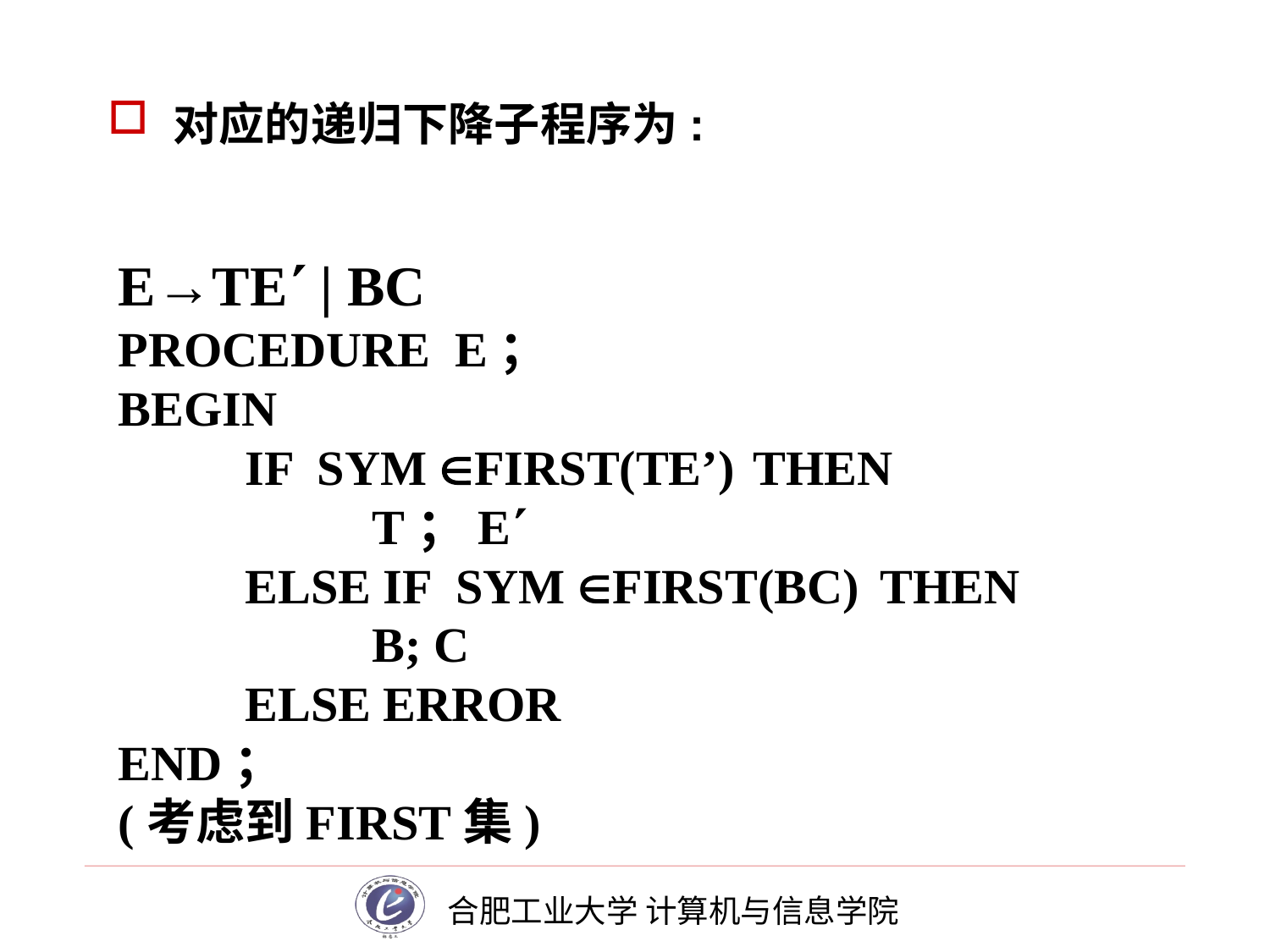

# 对应的递归下降子程序为:

E→TE′ | BC
PROCEDURE  E；
BEGIN
	IF  SYM ∈FIRST(TE’)	THEN
           	T；E′
	ELSE IF  SYM ∈FIRST(BC)	THEN
		B; C
	ELSE ERROR
END；
(考虑到FIRST集)